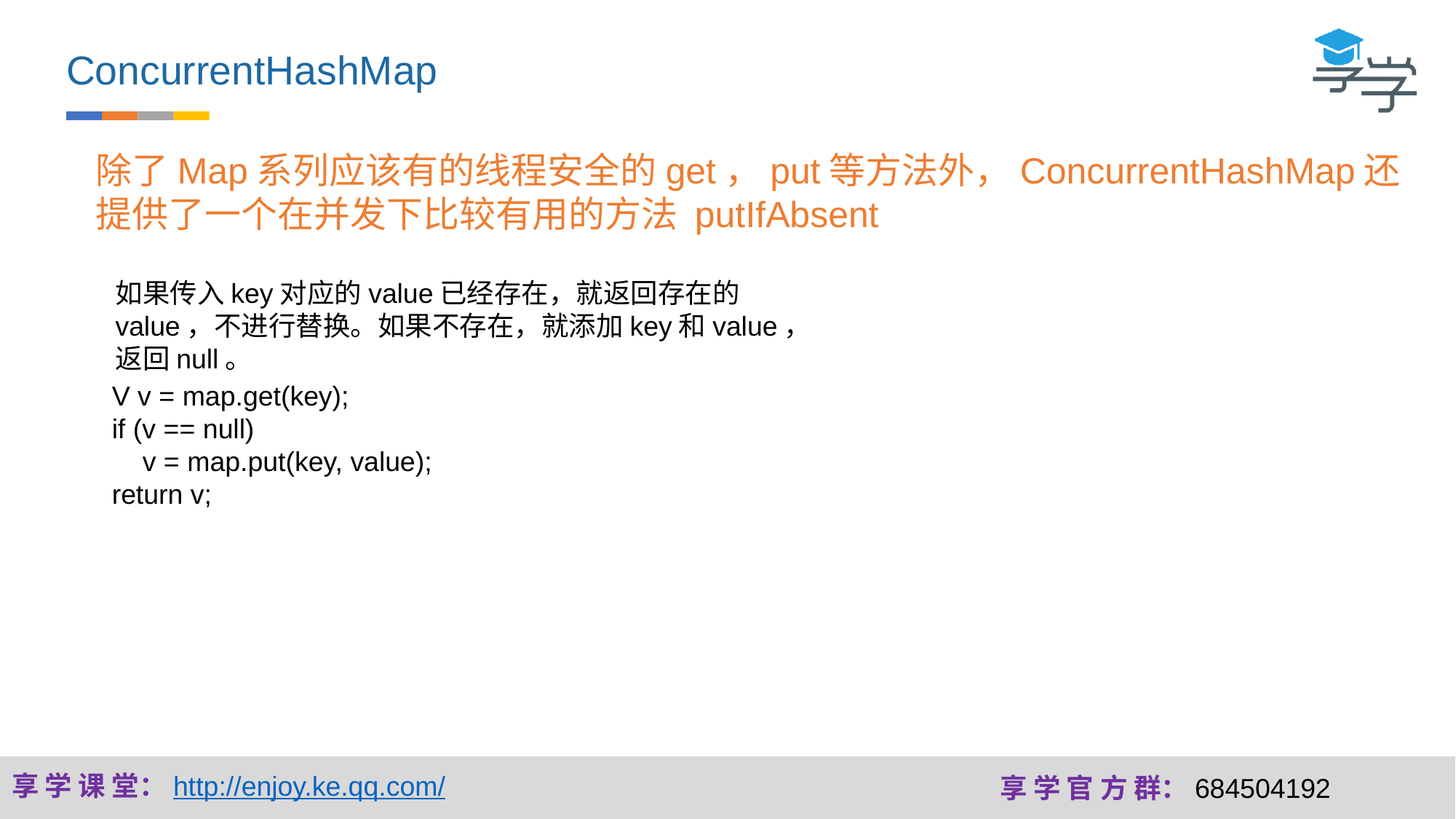

ConcurrentHashMap

除了Map系列应该有的线程安全的get，put等方法外，ConcurrentHashMap还提供了一个在并发下比较有用的方法 putIfAbsent
如果传入key对应的value已经存在，就返回存在的value，不进行替换。如果不存在，就添加key和value，返回null。
V v = map.get(key);
if (v == null)
    v = map.put(key, value);
return v;